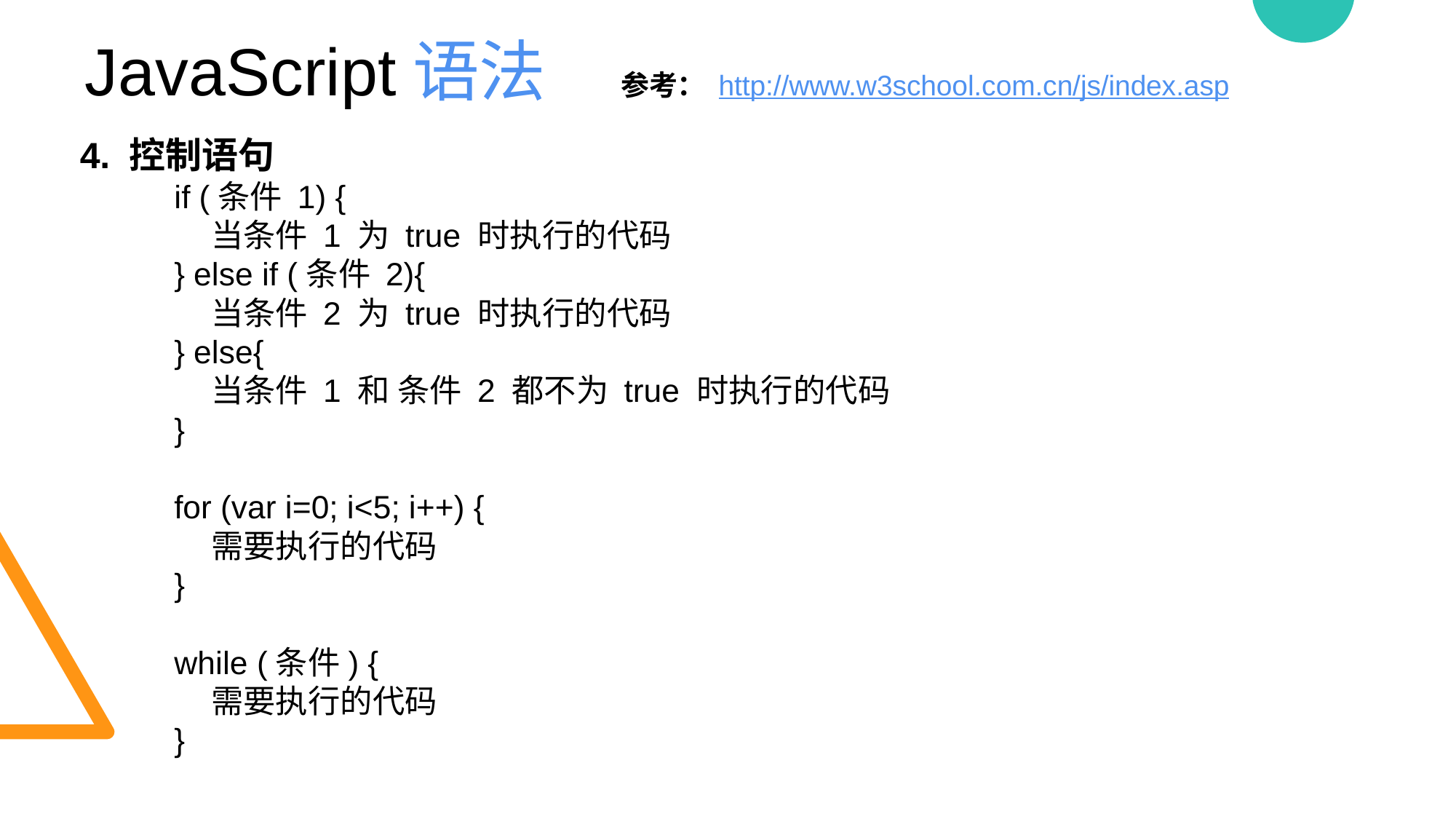

JavaScript语法     参考： http://www.w3school.com.cn/js/index.asp

4. 控制语句
if (条件 1) {
    当条件 1 为 true 时执行的代码
} else if (条件 2){
    当条件 2 为 true 时执行的代码
} else{
    当条件 1 和 条件 2 都不为 true 时执行的代码
}

for (var i=0; i<5; i++) {
    需要执行的代码
}

while (条件) {
    需要执行的代码
}